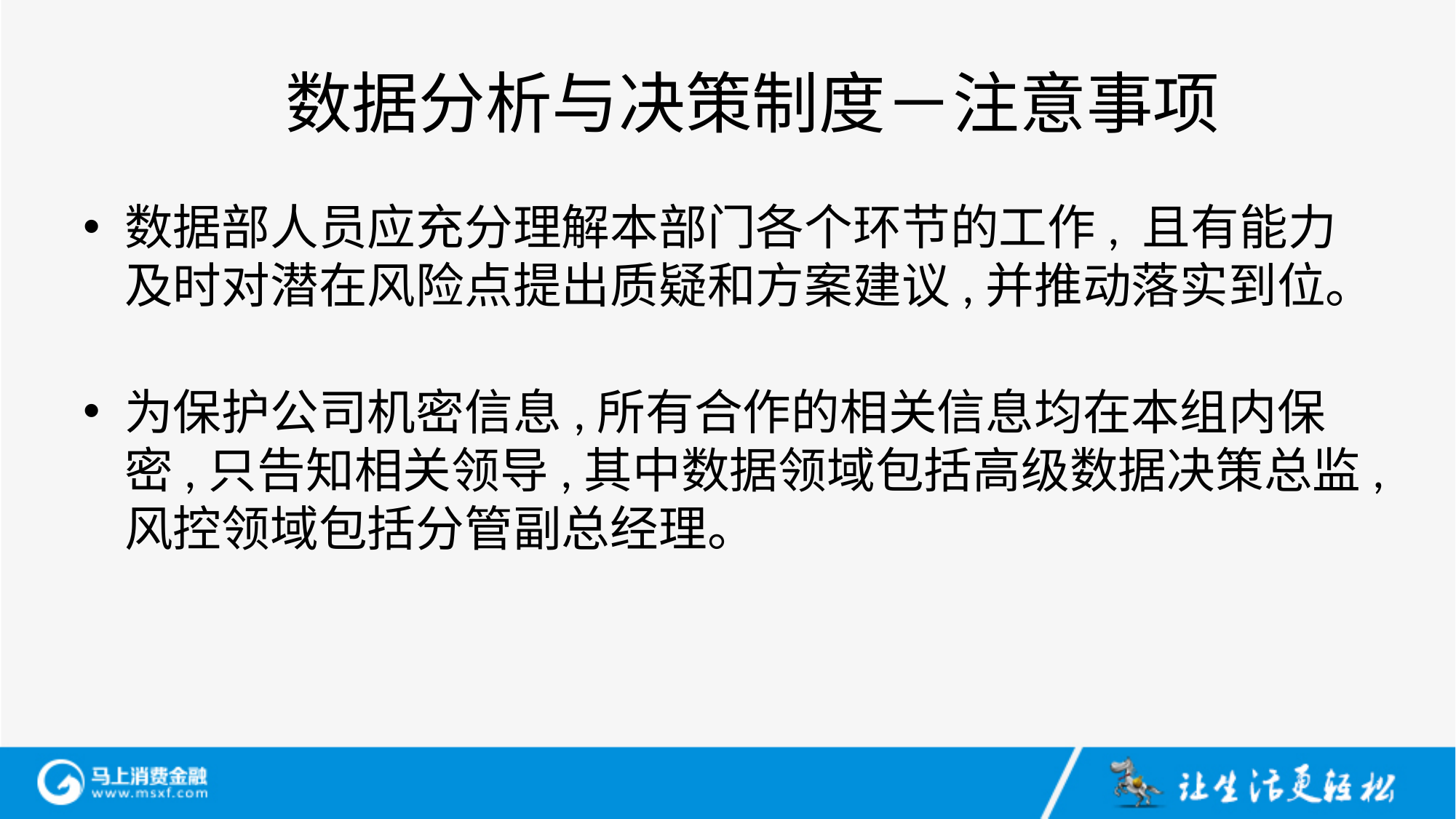

# 数据分析与决策制度－注意事项
数据部人员应充分理解本部门各个环节的工作, 且有能力及时对潜在风险点提出质疑和方案建议,并推动落实到位。
为保护公司机密信息,所有合作的相关信息均在本组内保密,只告知相关领导,其中数据领域包括高级数据决策总监,风控领域包括分管副总经理。